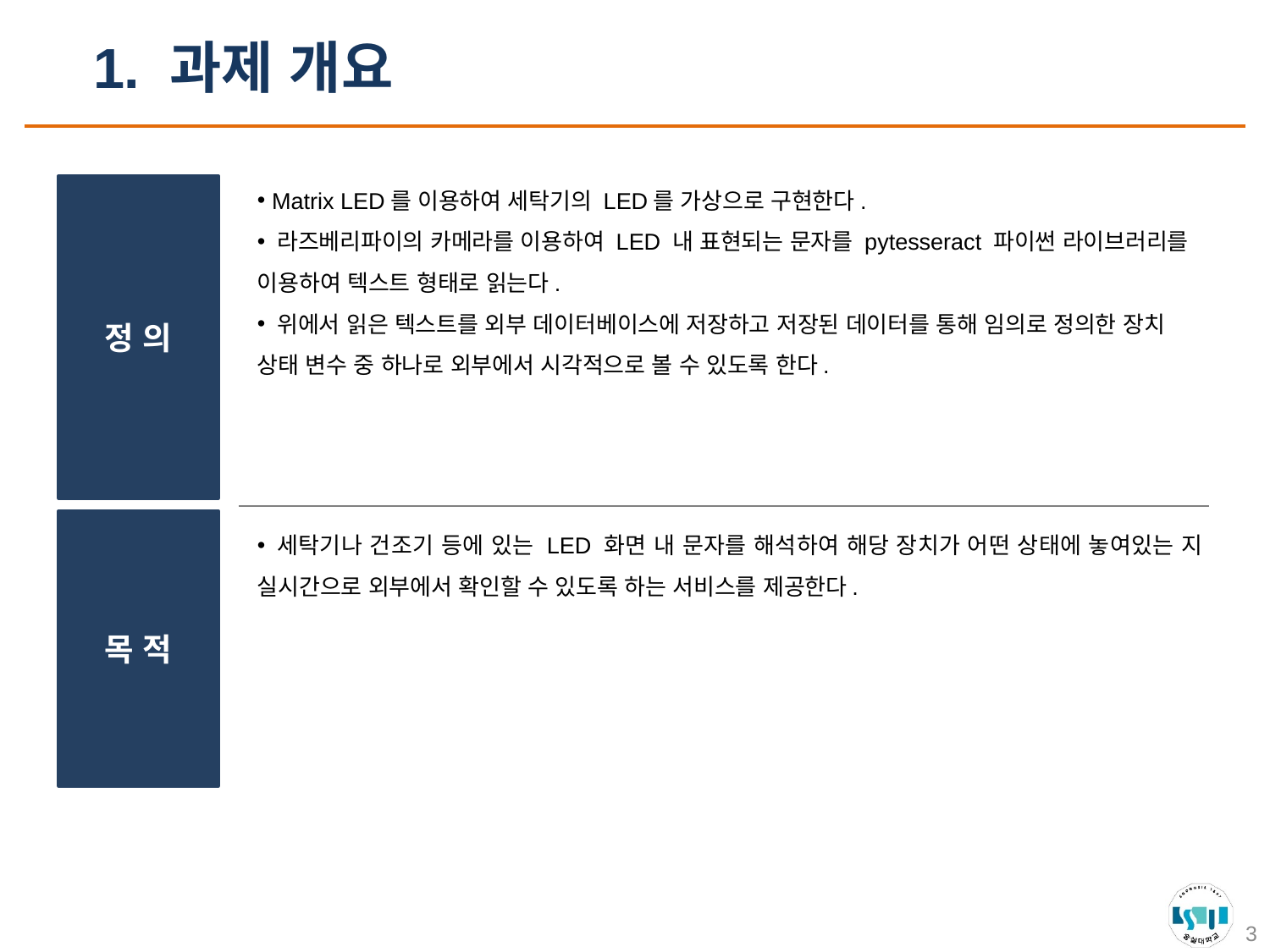

1. 과제 개요
 Matrix LED를 이용하여 세탁기의 LED를 가상으로 구현한다.
 라즈베리파이의 카메라를 이용하여 LED 내 표현되는 문자를 pytesseract 파이썬 라이브러리를 이용하여 텍스트 형태로 읽는다.
 위에서 읽은 텍스트를 외부 데이터베이스에 저장하고 저장된 데이터를 통해 임의로 정의한 장치 상태 변수 중 하나로 외부에서 시각적으로 볼 수 있도록 한다.
정 의
목 적
 세탁기나 건조기 등에 있는 LED 화면 내 문자를 해석하여 해당 장치가 어떤 상태에 놓여있는 지 실시간으로 외부에서 확인할 수 있도록 하는 서비스를 제공한다.
3